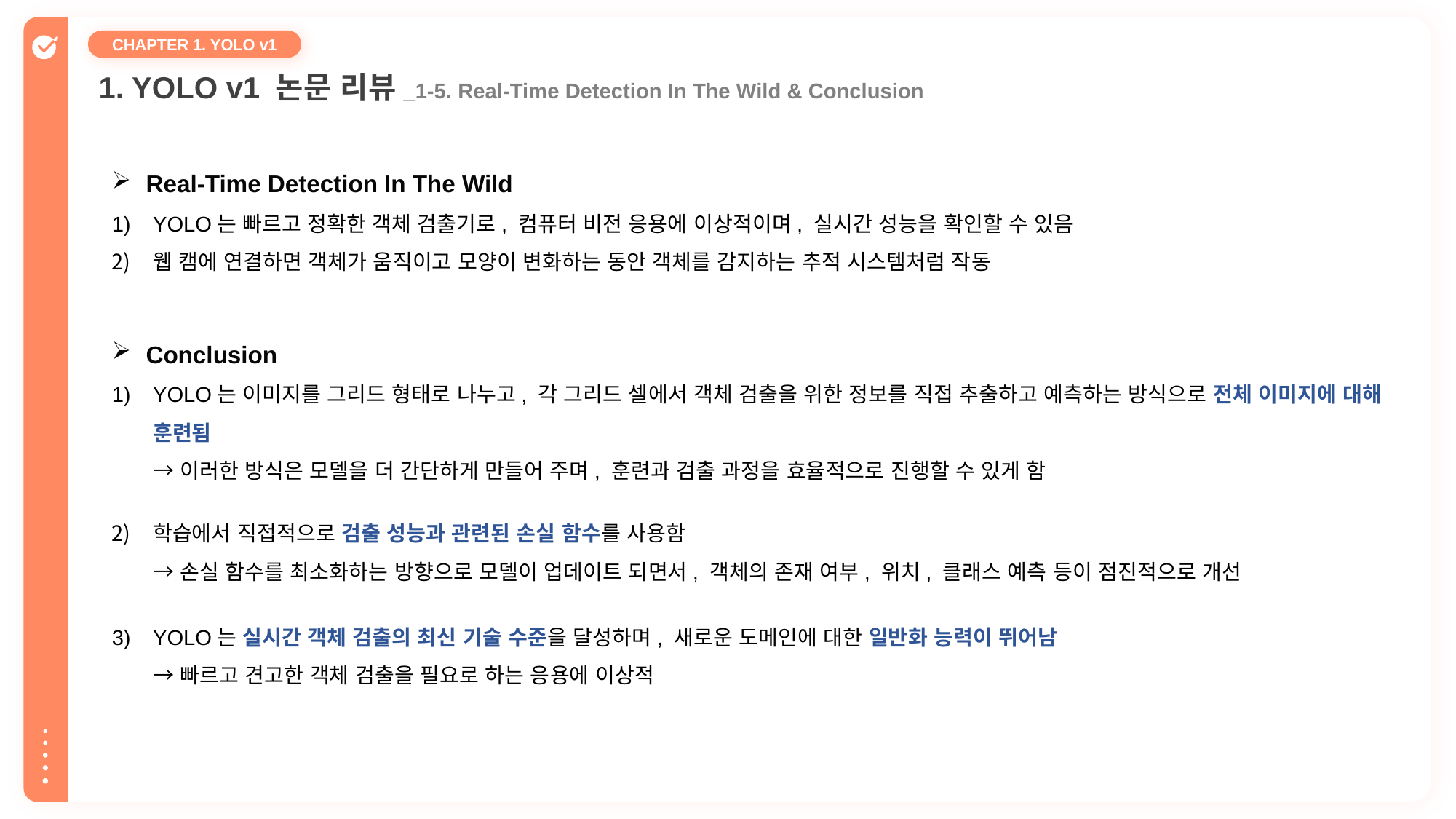

CHAPTER 1. YOLO v1
1. YOLO v1 논문 리뷰_1-5. Real-Time Detection In The Wild & Conclusion
Real-Time Detection In The Wild
YOLO는 빠르고 정확한 객체 검출기로, 컴퓨터 비전 응용에 이상적이며, 실시간 성능을 확인할 수 있음
웹 캠에 연결하면 객체가 움직이고 모양이 변화하는 동안 객체를 감지하는 추적 시스템처럼 작동
Conclusion
YOLO는 이미지를 그리드 형태로 나누고, 각 그리드 셀에서 객체 검출을 위한 정보를 직접 추출하고 예측하는 방식으로 전체 이미지에 대해 훈련됨
→ 이러한 방식은 모델을 더 간단하게 만들어 주며, 훈련과 검출 과정을 효율적으로 진행할 수 있게 함

학습에서 직접적으로 검출 성능과 관련된 손실 함수를 사용함
→ 손실 함수를 최소화하는 방향으로 모델이 업데이트 되면서, 객체의 존재 여부, 위치, 클래스 예측 등이 점진적으로 개선
YOLO는 실시간 객체 검출의 최신 기술 수준을 달성하며, 새로운 도메인에 대한 일반화 능력이 뛰어남
→ 빠르고 견고한 객체 검출을 필요로 하는 응용에 이상적